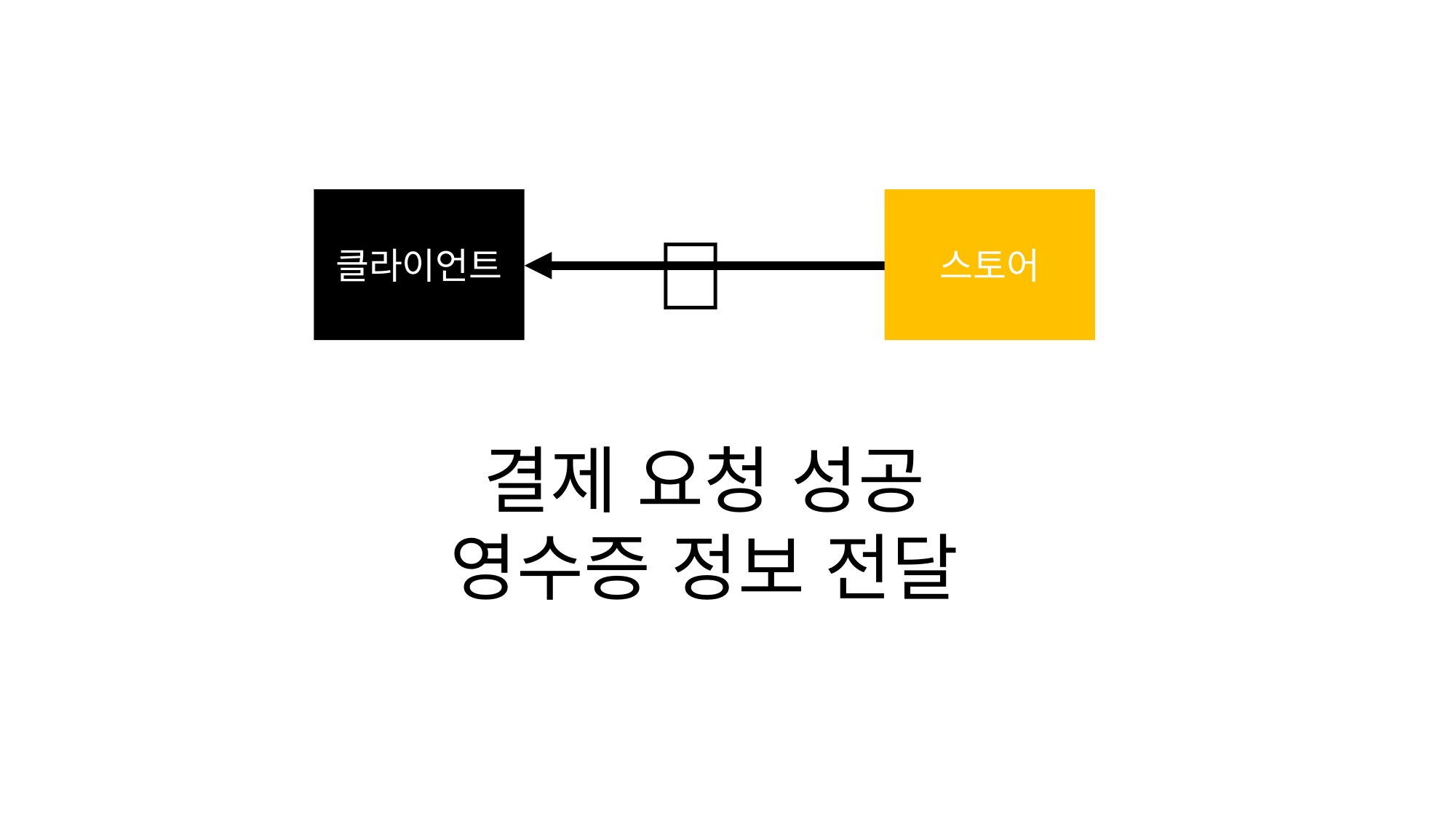

클라이언트
스토어
🧾
결제 요청 성공
영수증 정보 전달